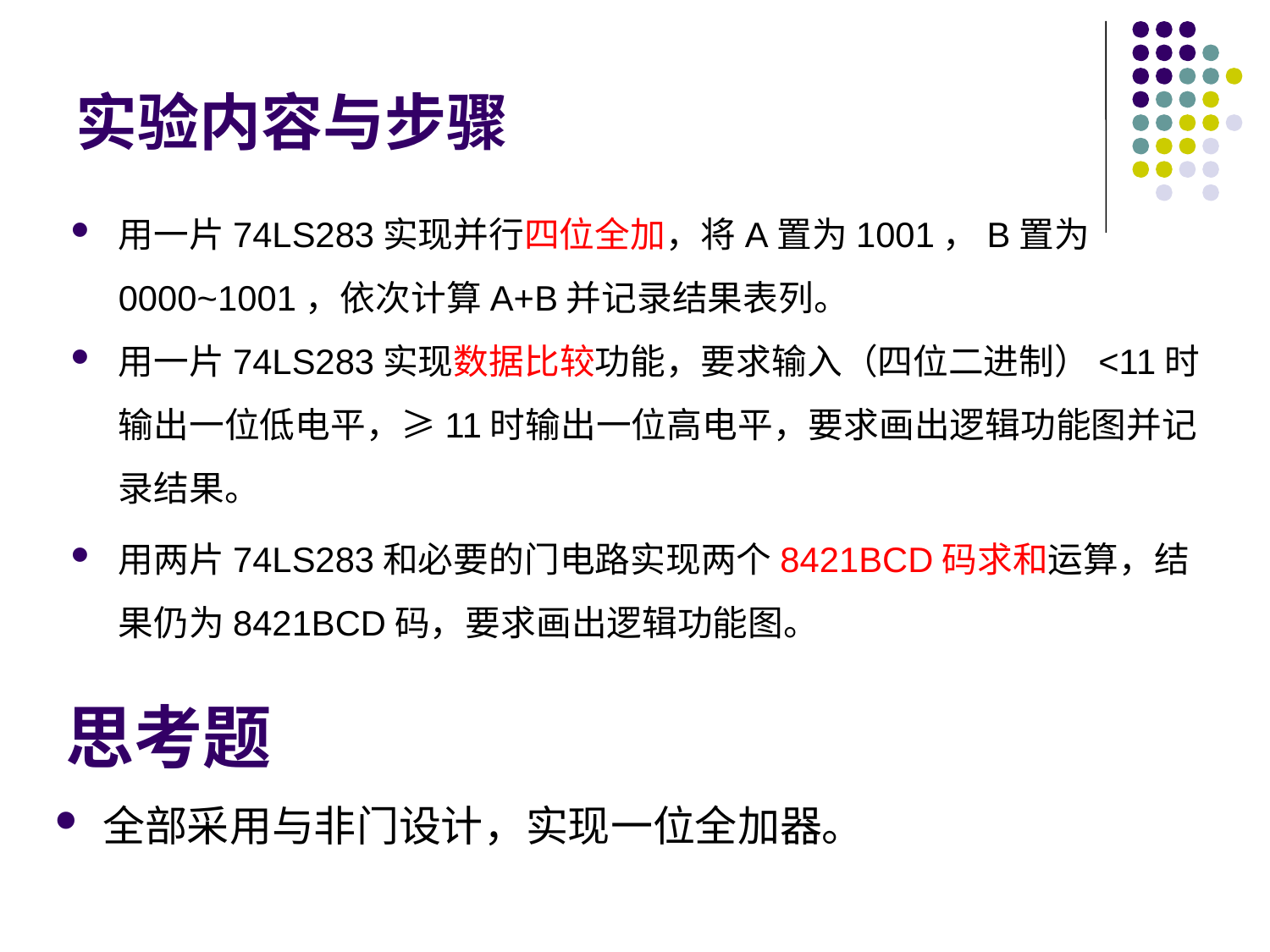

# 实验内容与步骤
用一片74LS283实现并行四位全加，将A置为1001，B置为0000~1001，依次计算A+B并记录结果表列。
用一片74LS283实现数据比较功能，要求输入（四位二进制）<11时输出一位低电平，≥11时输出一位高电平，要求画出逻辑功能图并记录结果。
用两片74LS283和必要的门电路实现两个8421BCD码求和运算，结果仍为8421BCD码，要求画出逻辑功能图。
思考题
全部采用与非门设计，实现一位全加器。